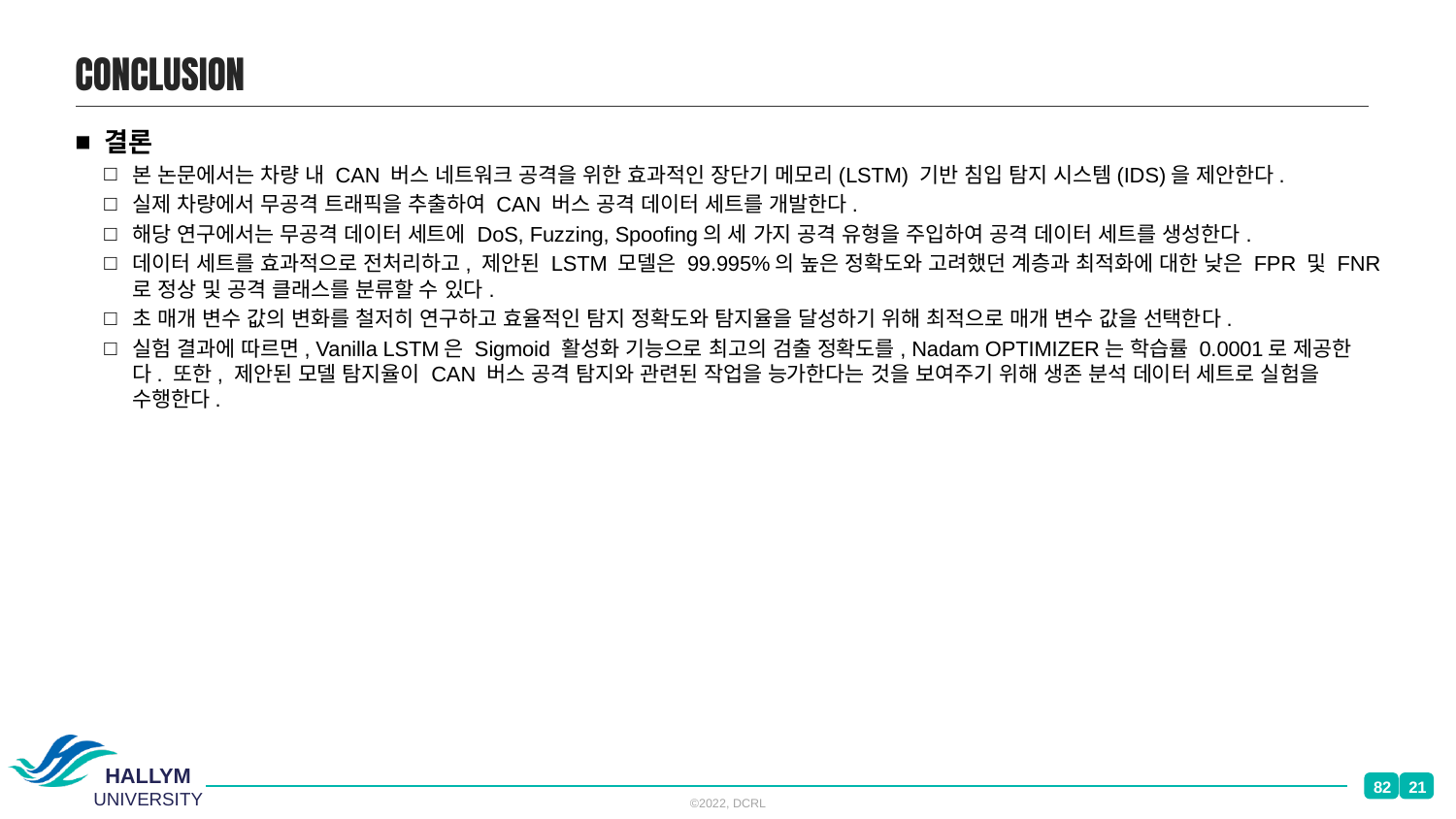

# CONCLUSION
결론
본 논문에서는 차량 내 CAN 버스 네트워크 공격을 위한 효과적인 장단기 메모리(LSTM) 기반 침입 탐지 시스템(IDS)을 제안한다.
실제 차량에서 무공격 트래픽을 추출하여 CAN 버스 공격 데이터 세트를 개발한다.
해당 연구에서는 무공격 데이터 세트에 DoS, Fuzzing, Spoofing의 세 가지 공격 유형을 주입하여 공격 데이터 세트를 생성한다.
데이터 세트를 효과적으로 전처리하고, 제안된 LSTM 모델은 99.995%의 높은 정확도와 고려했던 계층과 최적화에 대한 낮은 FPR 및 FNR로 정상 및 공격 클래스를 분류할 수 있다.
초 매개 변수 값의 변화를 철저히 연구하고 효율적인 탐지 정확도와 탐지율을 달성하기 위해 최적으로 매개 변수 값을 선택한다.
실험 결과에 따르면, Vanilla LSTM은 Sigmoid 활성화 기능으로 최고의 검출 정확도를, Nadam OPTIMIZER는 학습률 0.0001로 제공한다. 또한, 제안된 모델 탐지율이 CAN 버스 공격 탐지와 관련된 작업을 능가한다는 것을 보여주기 위해 생존 분석 데이터 세트로 실험을 수행한다.